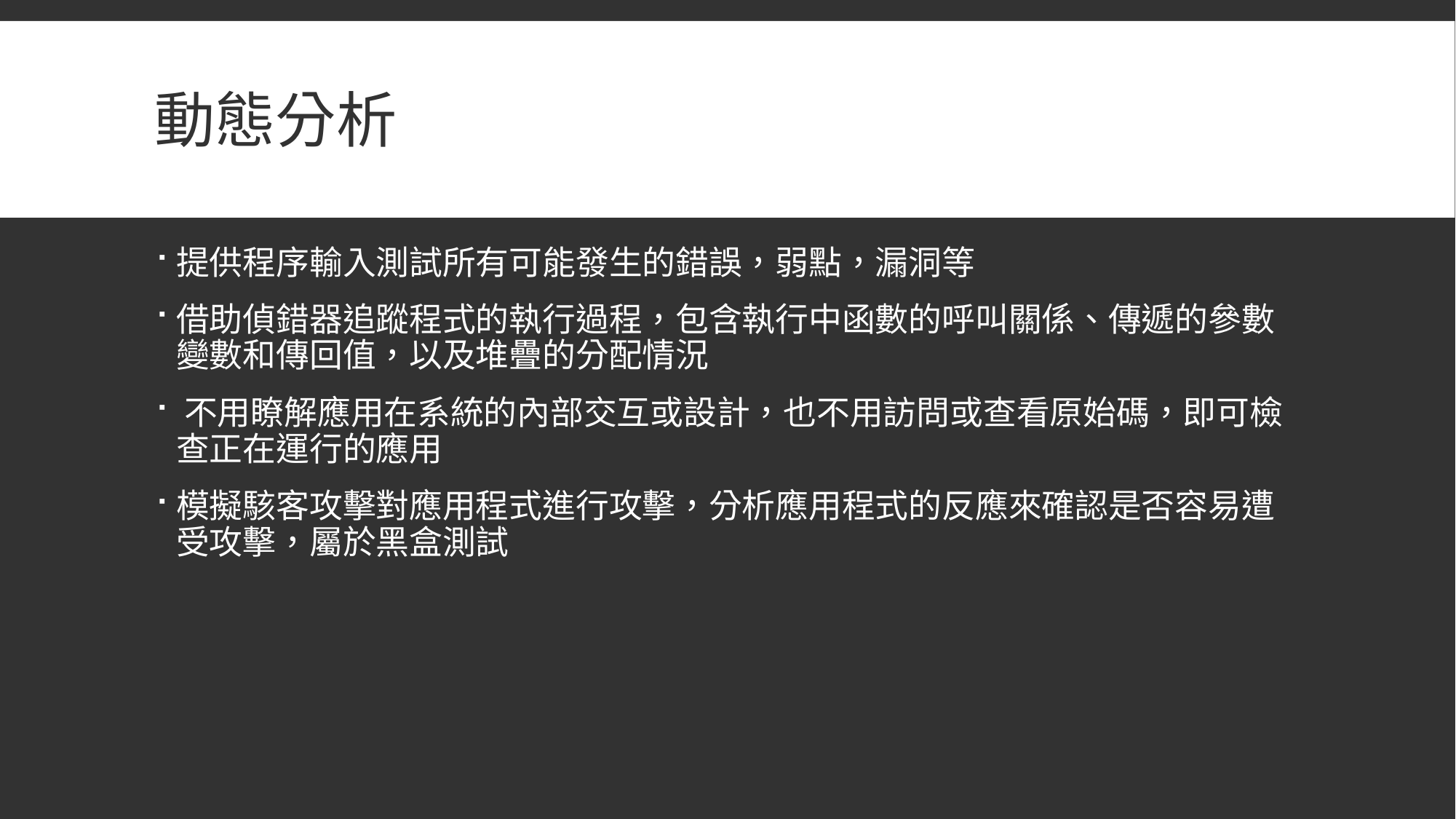

# 動態分析
提供程序輸入測試所有可能發生的錯誤，弱點，漏洞等
借助偵錯器追蹤程式的執行過程，包含執行中函數的呼叫關係、傳遞的參數變數和傳回值，以及堆疊的分配情況
‎不用瞭解應用在系統的內部交互或設計，也不用訪問或查看原始碼，即可檢查正在運行的應用‎
模擬駭客攻擊對應用程式進行攻擊，分析應用程式的反應來確認是否容易遭受攻擊，屬於黑盒測試